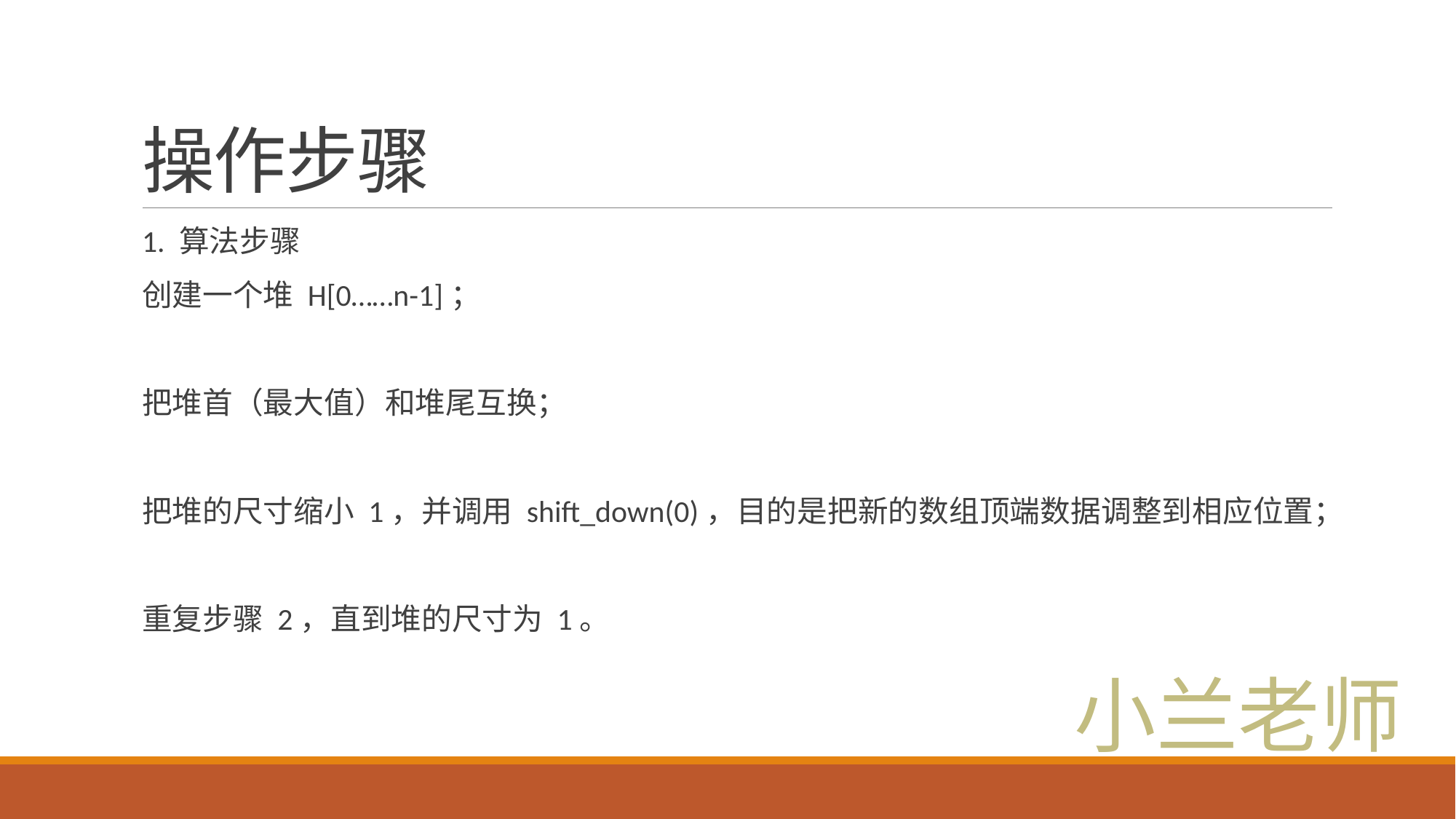

# 操作步骤
1. 算法步骤
创建一个堆 H[0……n-1]；

把堆首（最大值）和堆尾互换；

把堆的尺寸缩小 1，并调用 shift_down(0)，目的是把新的数组顶端数据调整到相应位置；

重复步骤 2，直到堆的尺寸为 1。